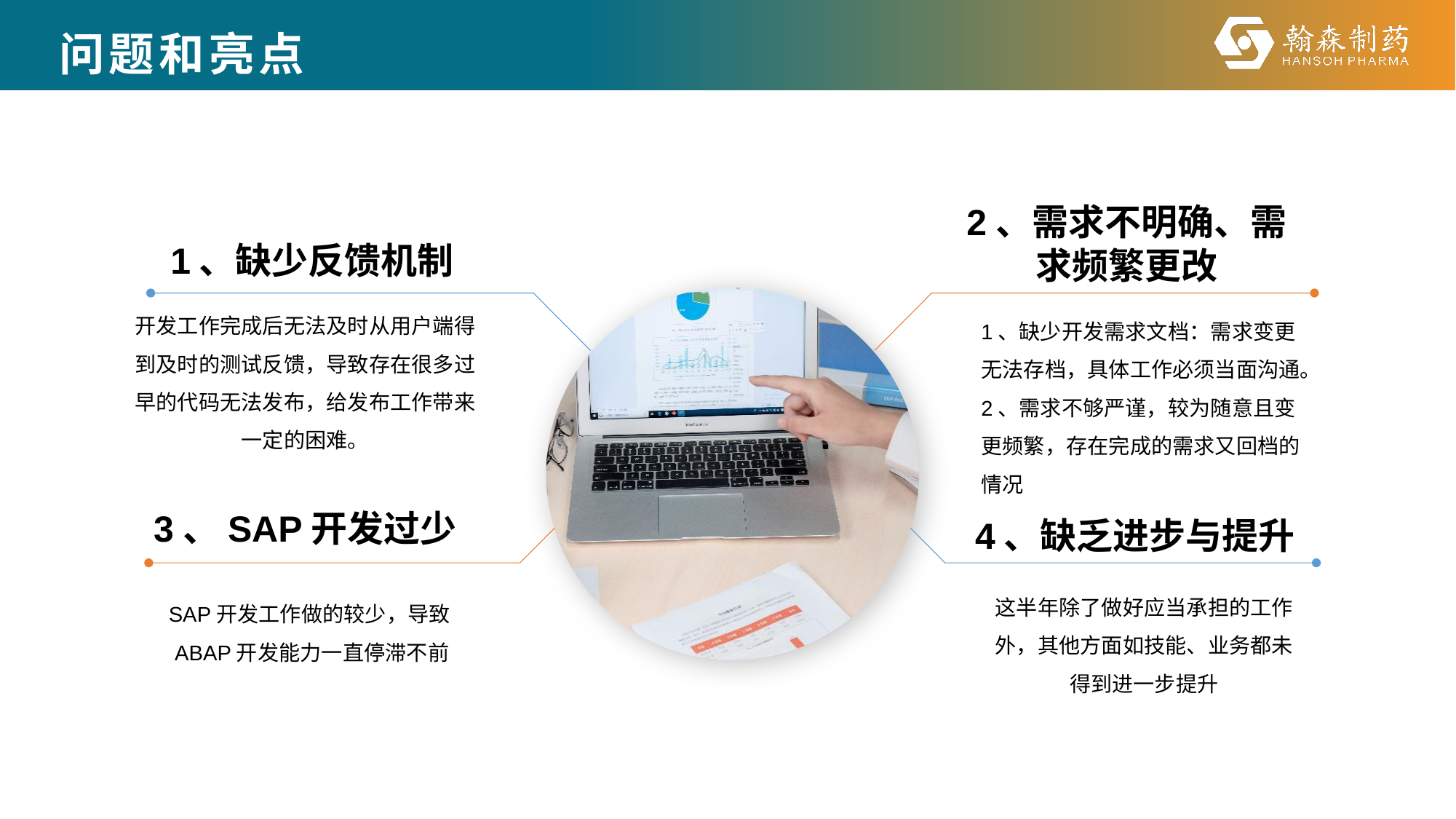

# 问题和亮点
2、需求不明确、需求频繁更改
1、缺少反馈机制

开发工作完成后无法及时从用户端得到及时的测试反馈，导致存在很多过早的代码无法发布，给发布工作带来一定的困难。
1、缺少开发需求文档：需求变更无法存档，具体工作必须当面沟通。
2、需求不够严谨，较为随意且变更频繁，存在完成的需求又回档的情况
3、SAP开发过少
4、缺乏进步与提升

这半年除了做好应当承担的工作外，其他方面如技能、业务都未得到进一步提升
SAP开发工作做的较少，导致ABAP开发能力一直停滞不前